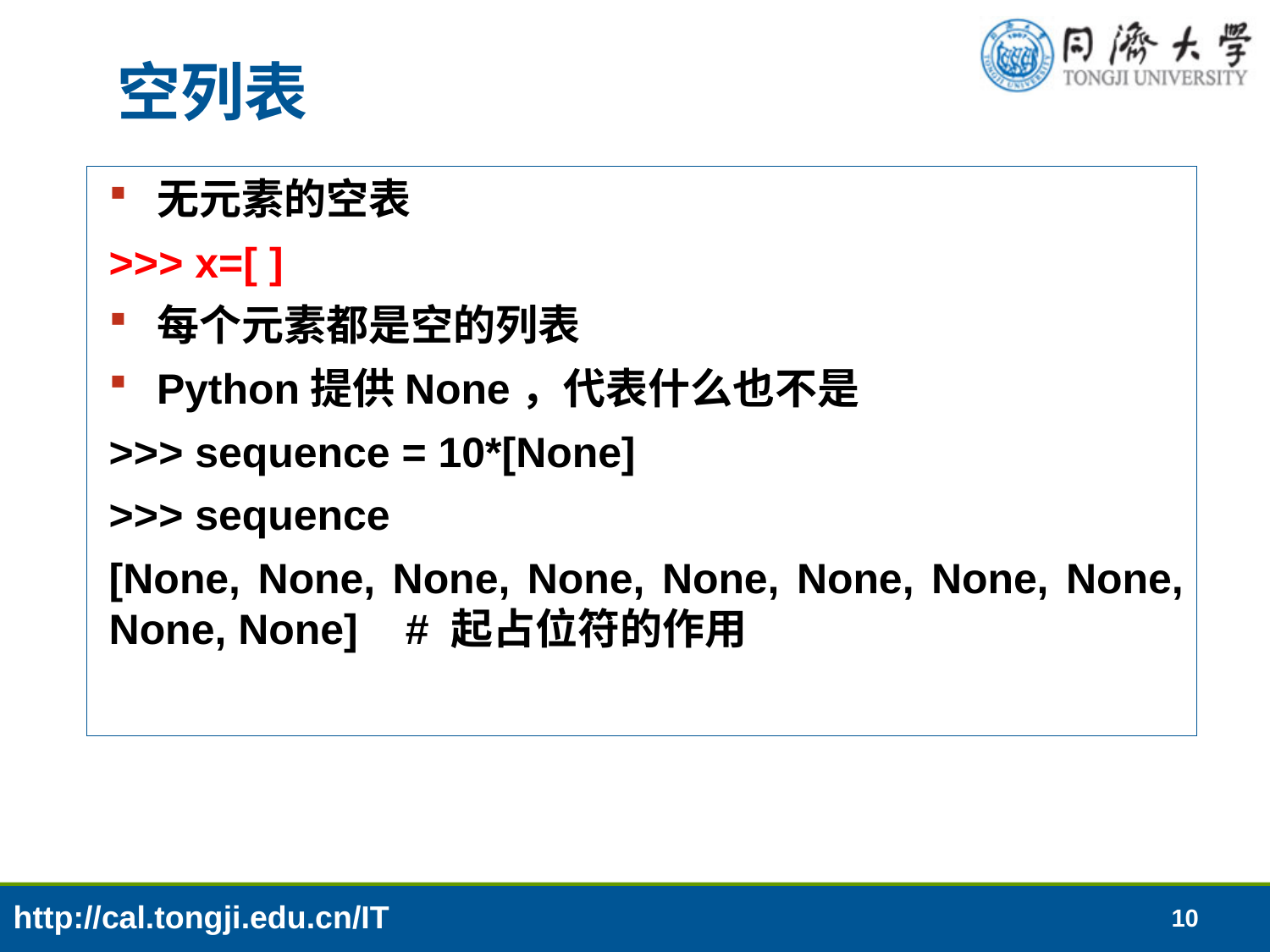

# 空列表
无元素的空表
>>> x=[ ]
每个元素都是空的列表
Python提供None，代表什么也不是
>>> sequence = 10*[None]
>>> sequence
[None, None, None, None, None, None, None, None, None, None]    # 起占位符的作用